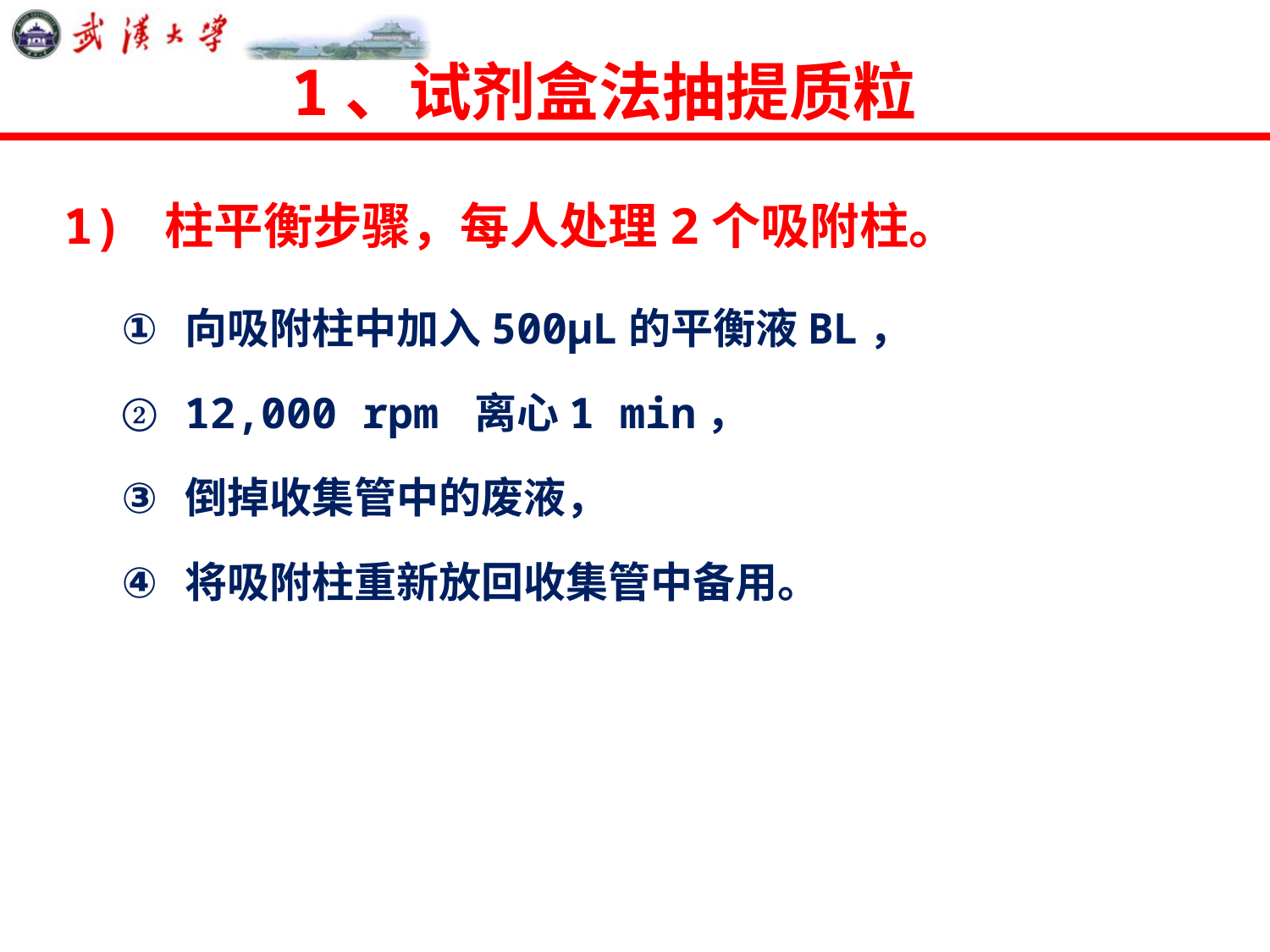

# 1、试剂盒法抽提质粒
1) 柱平衡步骤，每人处理2个吸附柱。
向吸附柱中加入500μL的平衡液BL，
12,000 rpm 离心1 min，
倒掉收集管中的废液，
将吸附柱重新放回收集管中备用。